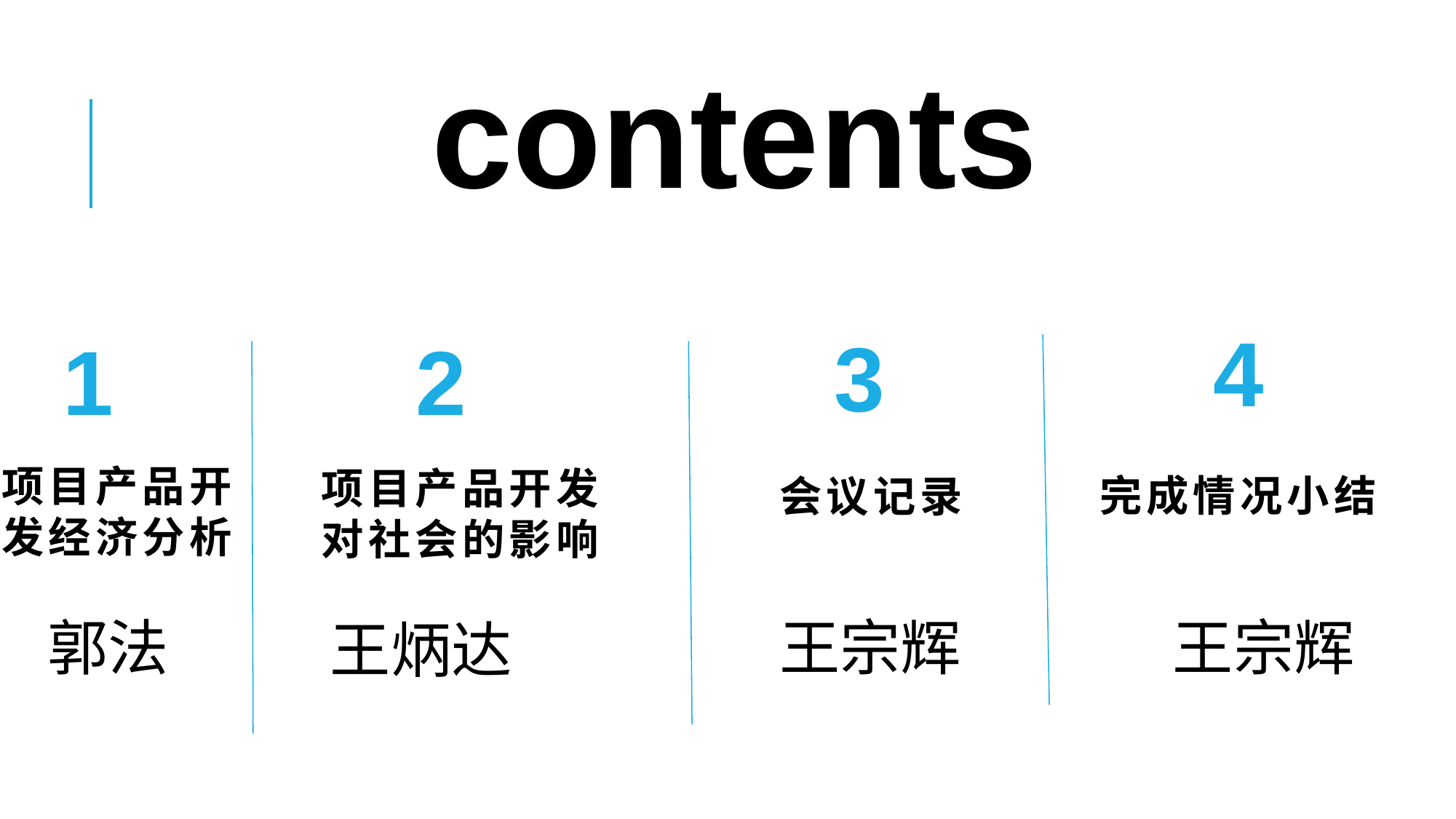

contents
4
3
1
2

会议记录
完成情况小结
项目产品开发对社会的影响
项目产品开发经济分析

王宗辉
王宗辉
郭法
王炳达